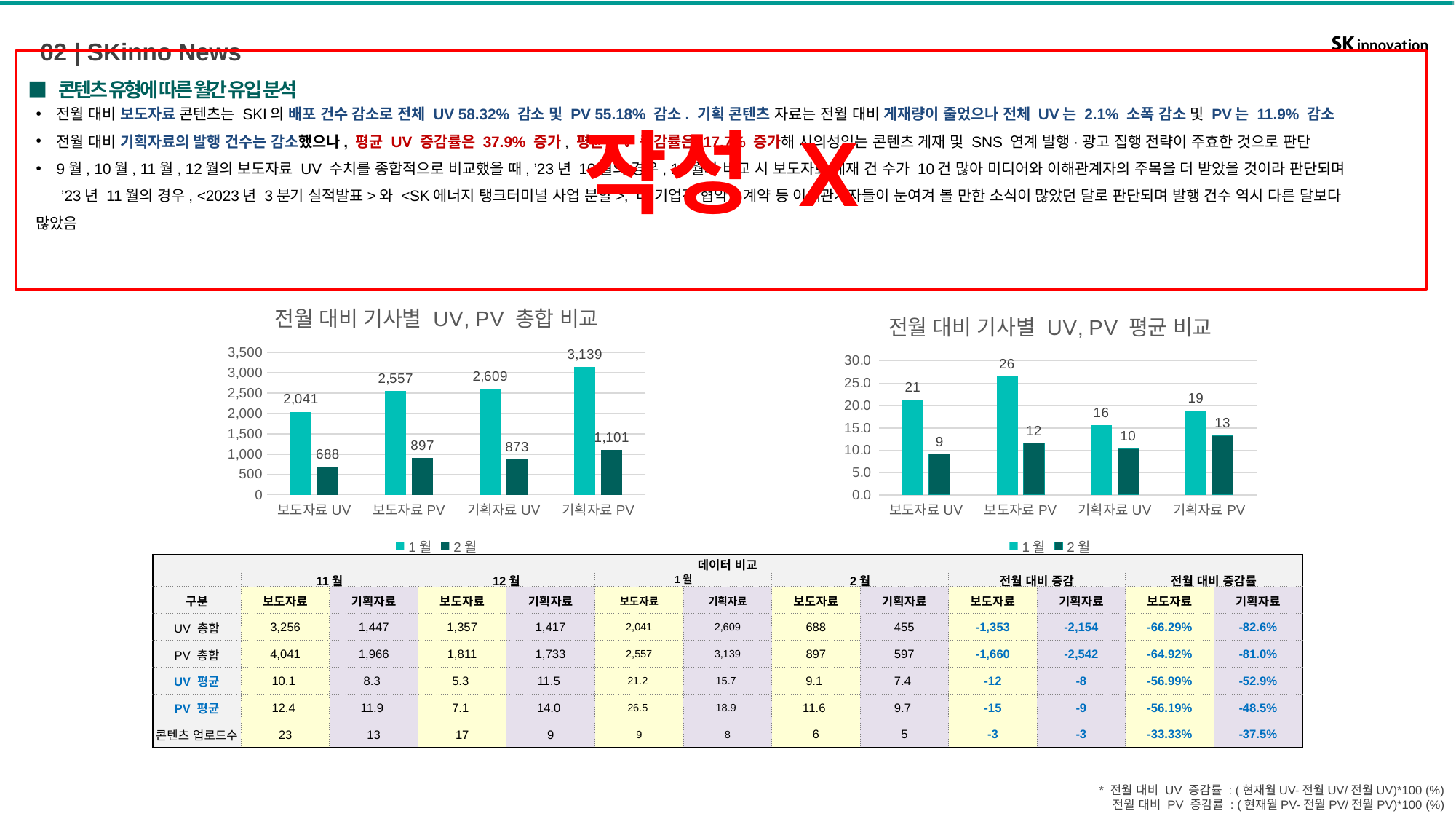

02 | SKinno News
작성 X
■ 콘텐츠 유형에 따른 월간 유입 분석
전월 대비 보도자료 콘텐츠는 SKI의 배포 건수 감소로 전체 UV 58.32% 감소 및 PV 55.18% 감소. 기획 콘텐츠 자료는 전월 대비 게재량이 줄었으나 전체 UV는 2.1% 소폭 감소 및 PV는 11.9% 감소
전월 대비 기획자료의 발행 건수는 감소했으나, 평균 UV 증감률은 37.9% 증가, 평균 PV 증감률은 17.7% 증가해 시의성있는 콘텐츠 게재 및 SNS 연계 발행·광고 집행 전략이 주효한 것으로 판단
9월, 10월, 11월, 12월의 보도자료 UV 수치를 종합적으로 비교했을 때, ’23년 10월의 경우, 12월과 비교 시 보도자료 게재 건 수가 10건 많아 미디어와 이해관계자의 주목을 더 받았을 것이라 판단되며
      ’23년 11월의 경우, <2023년 3분기 실적발표>와 <SK에너지 탱크터미널 사업 분할>, 타 기업간 협약, 계약 등 이해관계자들이 눈여겨 볼 만한 소식이 많았던 달로 판단되며 발행 건수 역시 다른 달보다 많았음

### Chart: 전월 대비 기사별 UV, PV 총합 비교

| Category | 1월 | 2월 |
|---|---|---|
| 보도자료UV | 2041.0 | 688.0 |
| 보도자료PV | 2557.0 | 897.0 |
| 기획자료UV | 2609.0 | 873.0 |
| 기획자료PV | 3139.0 | 1101.0 |

### Chart: 전월 대비 기사별 UV, PV 평균 비교

| Category | 1월 | 2월 |
|---|---|---|
| 보도자료UV | 21.242592592592594 | 9.136973180076629 |
| 보도자료PV | 26.46256613756614 | 11.59351851851852 |
| 기획자료UV | 15.657316468253969 | 10.35588336783989 |
| 기획자료PV | 18.882941857298476 | 13.324430641821948 |
| 데이터 비교 |  |  |  |  |  |  |  |  |  |  |  |  |
| --- | --- | --- | --- | --- | --- | --- | --- | --- | --- | --- | --- | --- |
|  | 11월 |  | 12월 |  | 1월 |  | 2월 |  | 전월 대비 증감 |  | 전월 대비 증감률 |  |
| 구분 | 보도자료 | 기획자료 | 보도자료 | 기획자료 | 보도자료 | 기획자료 | 보도자료 | 기획자료 | 보도자료 | 기획자료 | 보도자료 | 기획자료 |
| UV 총합 | 3,256 | 1,447 | 1,357 | 1,417 | 2,041 | 2,609 | 688 | 455 | -1,353 | -2,154 | -66.29% | -82.6% |
| PV 총합 | 4,041 | 1,966 | 1,811 | 1,733 | 2,557 | 3,139 | 897 | 597 | -1,660 | -2,542 | -64.92% | -81.0% |
| UV 평균 | 10.1 | 8.3 | 5.3 | 11.5 | 21.2 | 15.7 | 9.1 | 7.4 | -12 | -8 | -56.99% | -52.9% |
| PV 평균 | 12.4 | 11.9 | 7.1 | 14.0 | 26.5 | 18.9 | 11.6 | 9.7 | -15 | -9 | -56.19% | -48.5% |
| 콘텐츠 업로드수 | 23 | 13 | 17 | 9 | 9 | 8 | 6 | 5 | -3 | -3 | -33.33% | -37.5% |
* 전월 대비 UV 증감률 : (현재월UV-전월UV/전월UV)*100 (%)
전월 대비 PV 증감률 : (현재월PV-전월PV/전월PV)*100 (%)